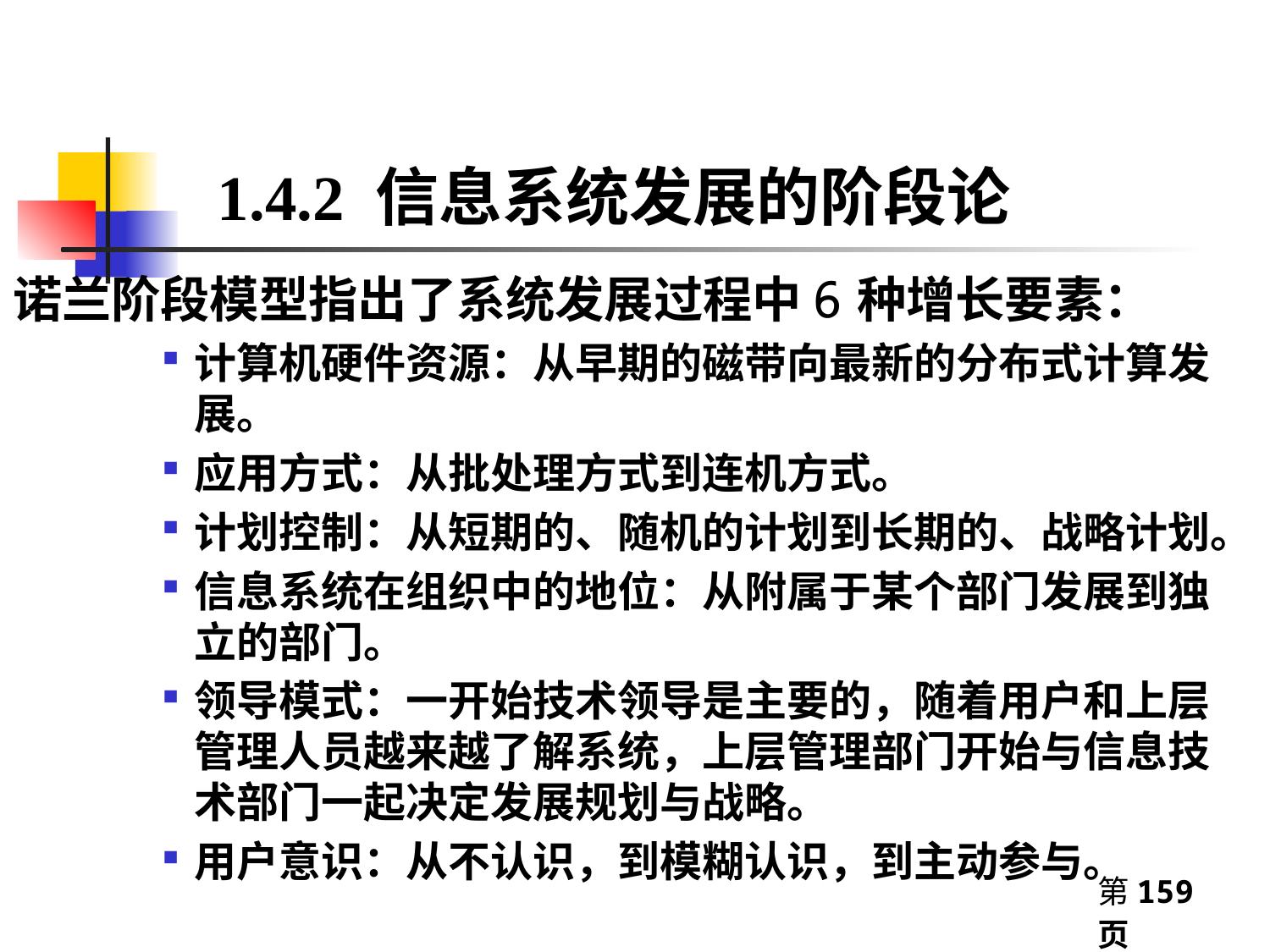

1.4.2 信息系统发展的阶段论
诺兰阶段模型指出了系统发展过程中6种增长要素：
计算机硬件资源：从早期的磁带向最新的分布式计算发展。
应用方式：从批处理方式到连机方式。
计划控制：从短期的、随机的计划到长期的、战略计划。
信息系统在组织中的地位：从附属于某个部门发展到独立的部门。
领导模式：一开始技术领导是主要的，随着用户和上层管理人员越来越了解系统，上层管理部门开始与信息技术部门一起决定发展规划与战略。
用户意识：从不认识，到模糊认识，到主动参与。